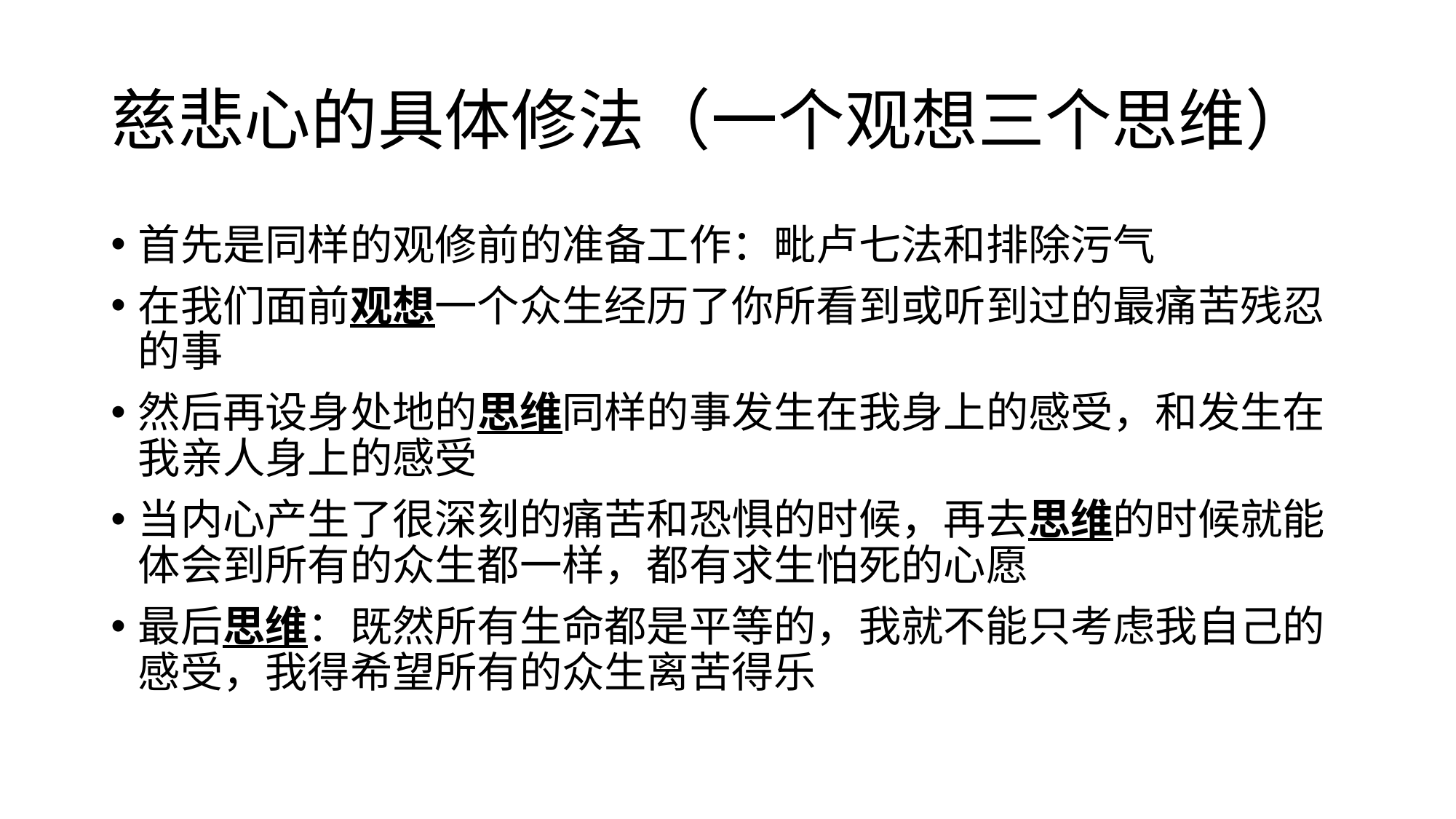

# 慈悲心的具体修法（一个观想三个思维）
首先是同样的观修前的准备工作：毗卢七法和排除污气
在我们面前观想一个众生经历了你所看到或听到过的最痛苦残忍的事
然后再设身处地的思维同样的事发生在我身上的感受，和发生在我亲人身上的感受
当内心产生了很深刻的痛苦和恐惧的时候，再去思维的时候就能体会到所有的众生都一样，都有求生怕死的心愿
最后思维：既然所有生命都是平等的，我就不能只考虑我自己的感受，我得希望所有的众生离苦得乐